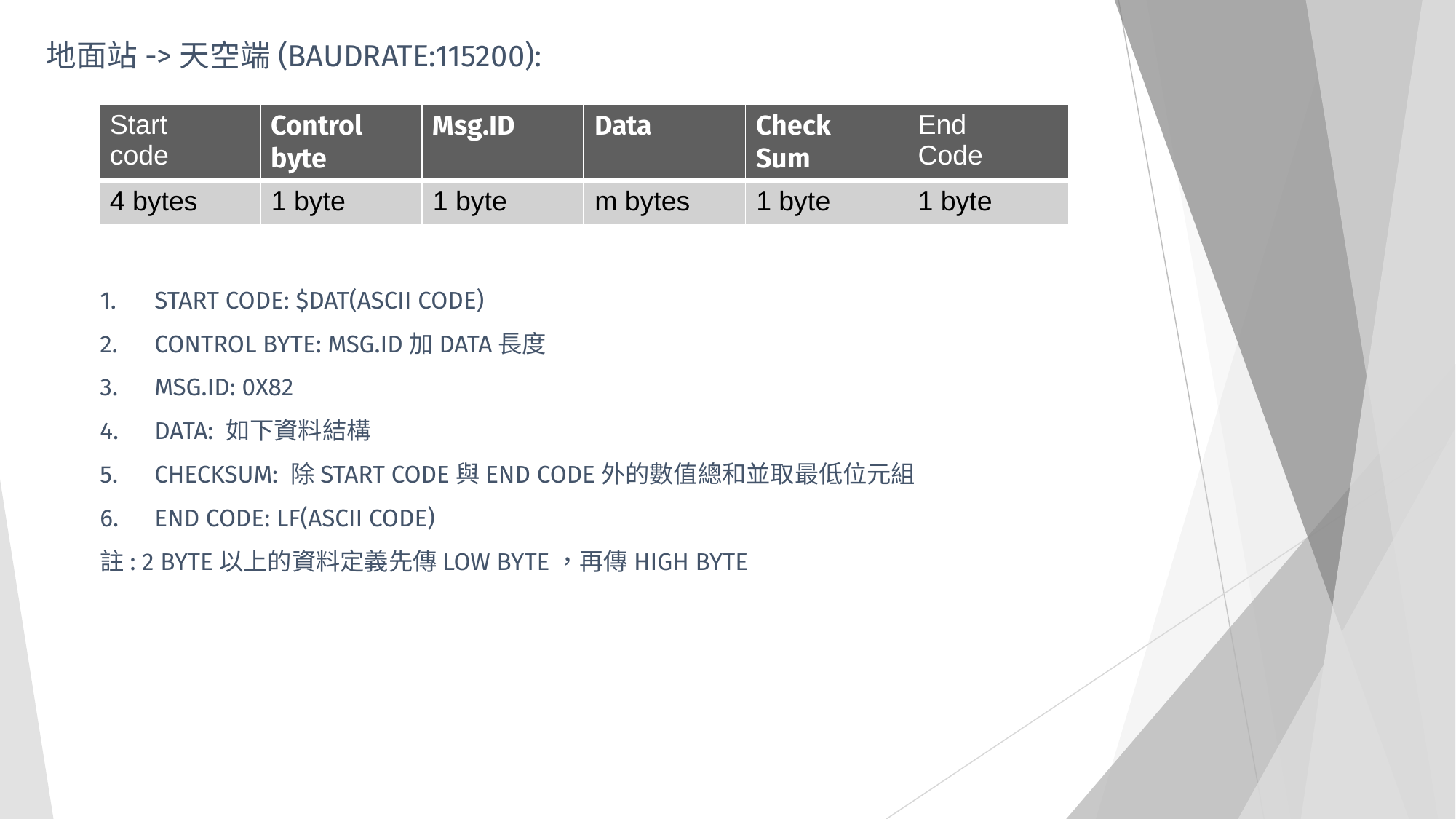

地面站->天空端(baudrate:115200):
| Start code | Control byte | Msg.ID | Data | Check Sum | End Code |
| --- | --- | --- | --- | --- | --- |
| 4 bytes | 1 byte | 1 byte | m bytes | 1 byte | 1 byte |
Start code: $DAT(ASCII code)
Control byte: Msg.ID加Data長度
Msg.ID: 0x82
Data: 如下資料結構
CheckSum: 除Start code與end code外的數值總和並取最低位元組
End code: LF(ASCII code)
註: 2 byte以上的資料定義先傳low byte，再傳High byte